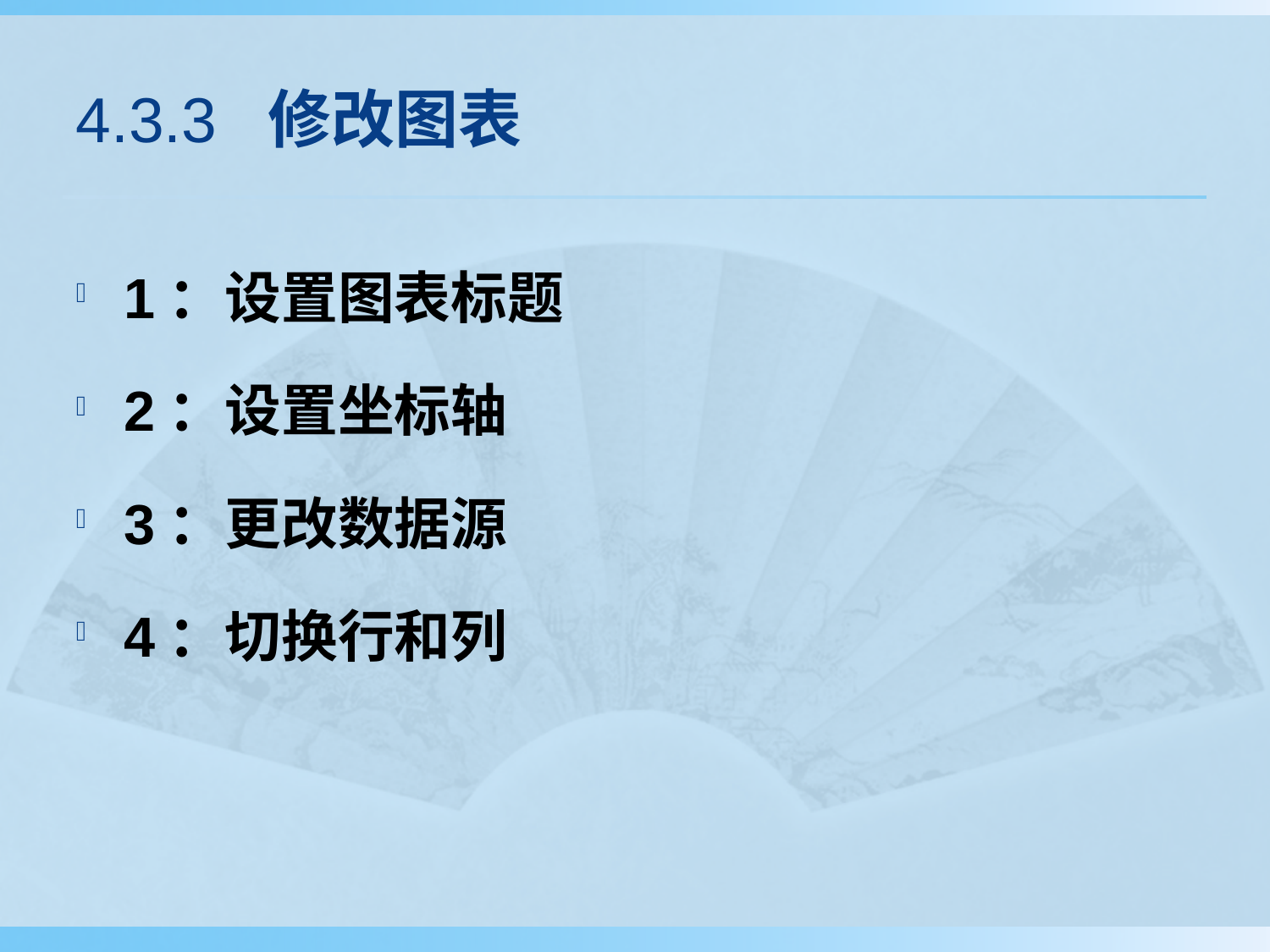

# 4.3.3  修改图表
1：设置图表标题
2：设置坐标轴
3：更改数据源
4：切换行和列